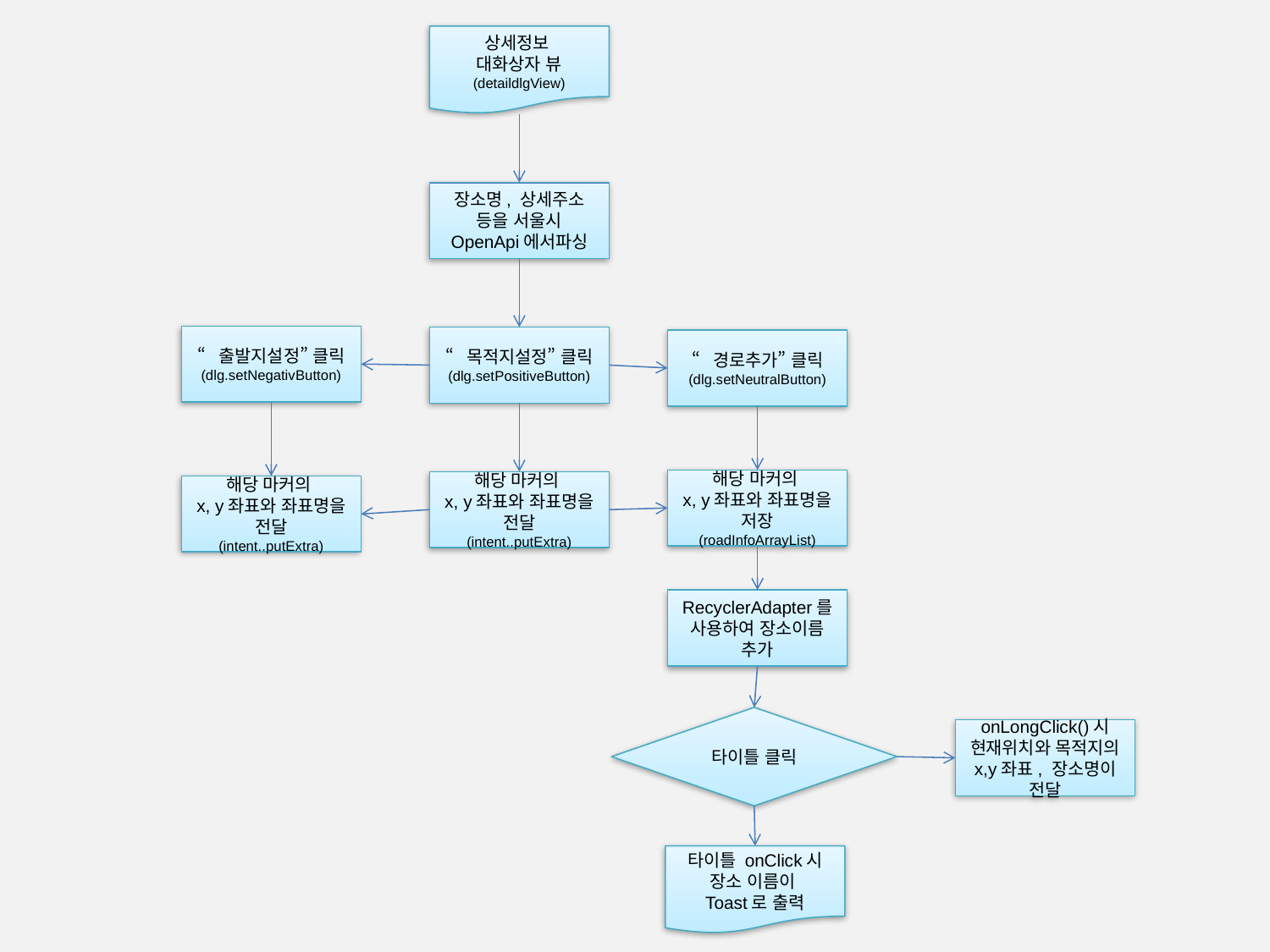

상세정보
대화상자 뷰
(detaildlgView)
장소명, 상세주소 등을 서울시 OpenApi에서파싱
“출발지설정” 클릭
(dlg.setNegativButton)
“목적지설정” 클릭
(dlg.setPositiveButton)
“경로추가” 클릭
(dlg.setNeutralButton)
해당 마커의
x, y좌표와 좌표명을 저장
(roadInfoArrayList)
해당 마커의
x, y좌표와 좌표명을 전달
(intent..putExtra)
해당 마커의
x, y좌표와 좌표명을 전달
(intent..putExtra)
RecyclerAdapter를 사용하여 장소이름 추가
타이틀 클릭
onLongClick()시 현재위치와 목적지의 x,y좌표, 장소명이 전달
타이틀 onClick시
장소 이름이
Toast로 출력